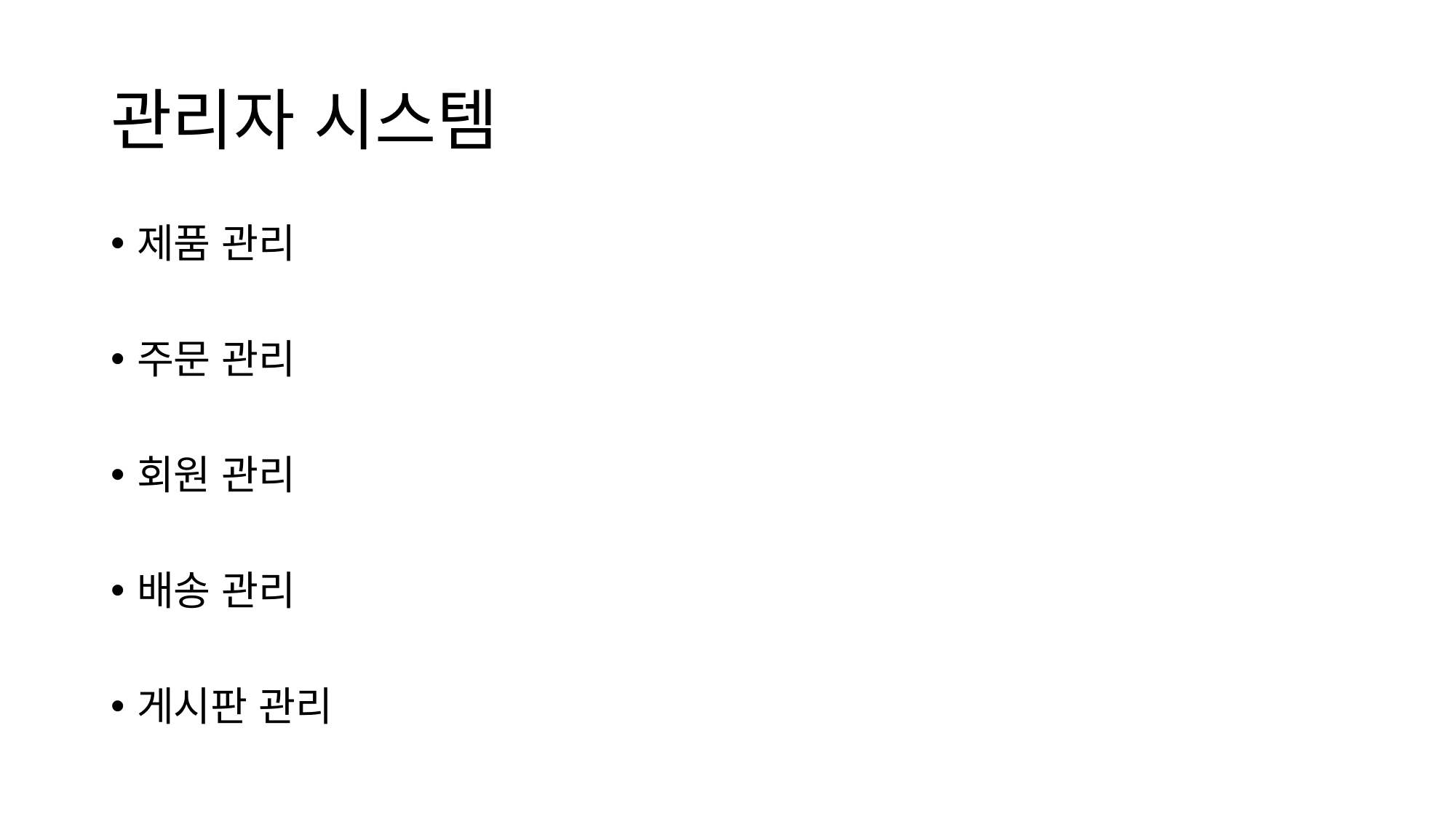

# 관리자 시스템
제품 관리

주문 관리

회원 관리

배송 관리

게시판 관리